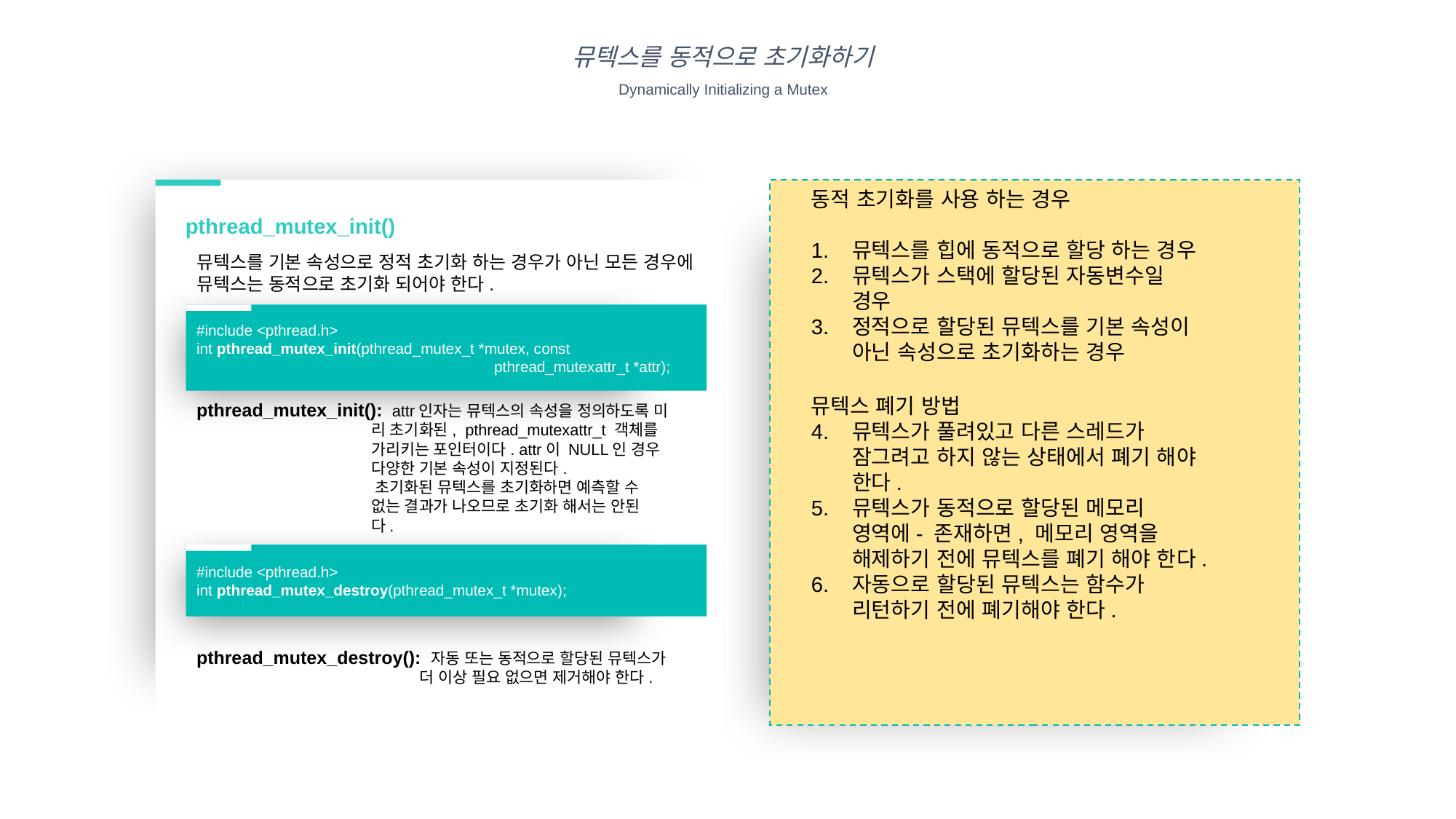

뮤텍스를 동적으로 초기화하기
Dynamically Initializing a Mutex

pthread_mutex_init()

동적 초기화를 사용 하는 경우

뮤텍스를 힙에 동적으로 할당 하는 경우
뮤텍스가 스택에 할당된 자동변수일 경우
정적으로 할당된 뮤텍스를 기본 속성이 아닌 속성으로 초기화하는 경우

뮤텍스 폐기 방법
뮤텍스가 풀려있고 다른 스레드가 잠그려고 하지 않는 상태에서 폐기 해야 한다.
뮤텍스가 동적으로 할당된 메모리 영역에- 존재하면, 메모리 영역을 해제하기 전에 뮤텍스를 폐기 해야 한다.
자동으로 할당된 뮤텍스는 함수가 리턴하기 전에 폐기해야 한다.

뮤텍스를 기본 속성으로 정적 초기화 하는 경우가 아닌 모든 경우에 뮤텍스는 동적으로 초기화 되어야 한다.
#include <pthread.h>
int pthread_mutex_init(pthread_mutex_t *mutex, const 			                   pthread_mutexattr_t *attr);

pthread_mutex_init():  attr인자는 뮤텍스의 속성을 정의하도록 미	               리 초기화된,  pthread_mutexattr_t 객체를 	               가리키는 포인터이다. attr이 NULL인 경우 	               다양한 기본 속성이 지정된다.
	               초기화된 뮤텍스를 초기화하면 예측할 수 	               없는 결과가 나오므로 초기화 해서는 안된                     	               다.
#include <pthread.h>
int pthread_mutex_destroy(pthread_mutex_t *mutex);

pthread_mutex_destroy(): 자동 또는 동적으로 할당된 뮤텍스가 		 더 이상 필요 없으면 제거해야 한다.